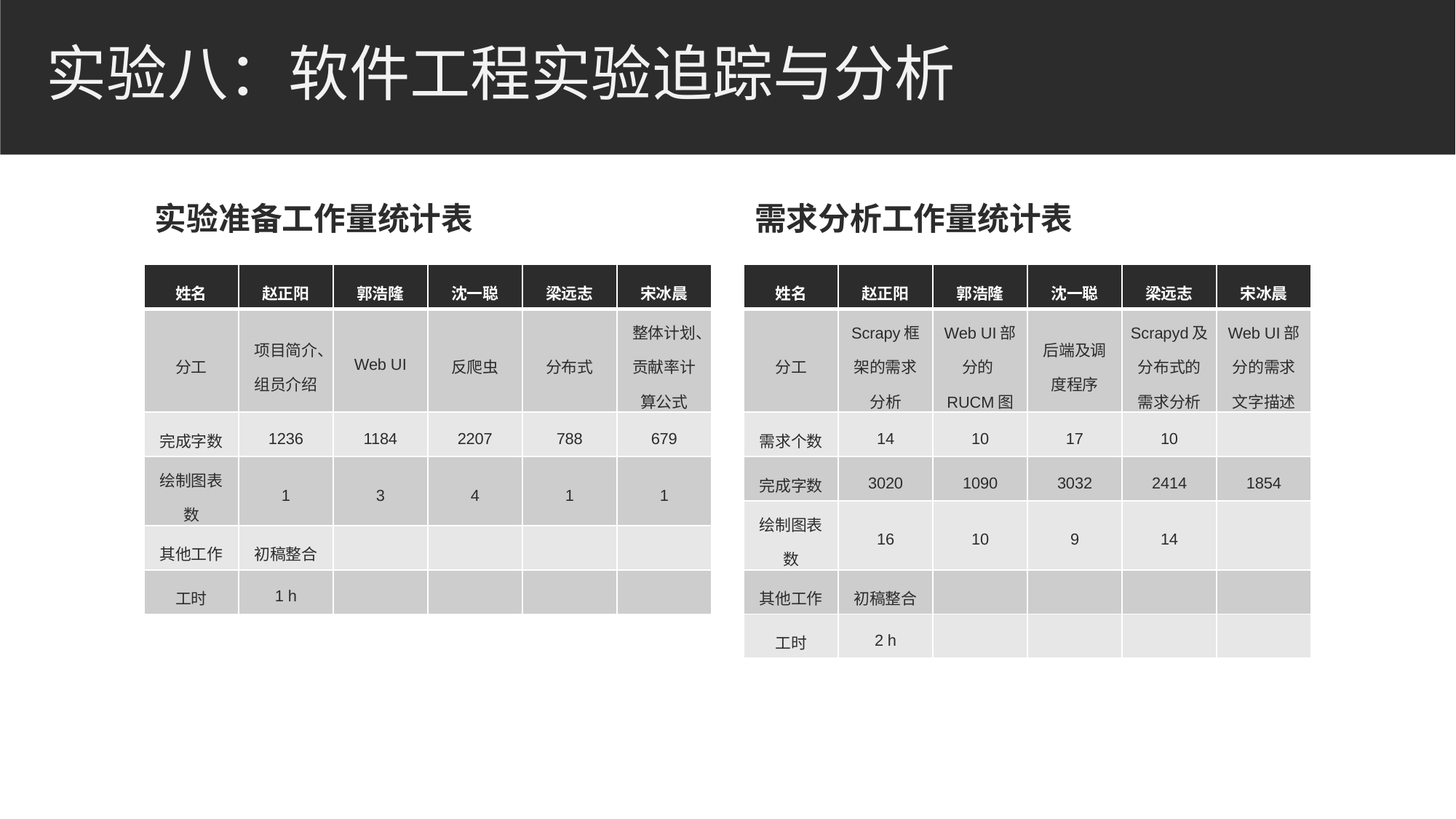

# 实验八：软件工程实验追踪与分析
实验准备工作量统计表
需求分析工作量统计表
| 姓名 | 赵正阳 | 郭浩隆 | 沈一聪 | 梁远志 | 宋冰晨 |
| --- | --- | --- | --- | --- | --- |
| 分工 | 项目简介、组员介绍 | Web UI | 反爬虫 | 分布式 | 整体计划、贡献率计算公式 |
| 完成字数 | 1236 | 1184 | 2207 | 788 | 679 |
| 绘制图表数 | 1 | 3 | 4 | 1 | 1 |
| 其他工作 | 初稿整合 |  |  |  |  |
| 工时 | 1 h |  |  |  |  |
| 姓名 | 赵正阳 | 郭浩隆 | 沈一聪 | 梁远志 | 宋冰晨 |
| --- | --- | --- | --- | --- | --- |
| 分工 | Scrapy框架的需求分析 | Web UI部分的RUCM图 | 后端及调度程序 | Scrapyd及分布式的需求分析 | Web UI部分的需求文字描述 |
| 需求个数 | 14 | 10 | 17 | 10 |  |
| 完成字数 | 3020 | 1090 | 3032 | 2414 | 1854 |
| 绘制图表数 | 16 | 10 | 9 | 14 |  |
| 其他工作 | 初稿整合 |  |  |  |  |
| 工时 | 2 h |  |  |  |  |